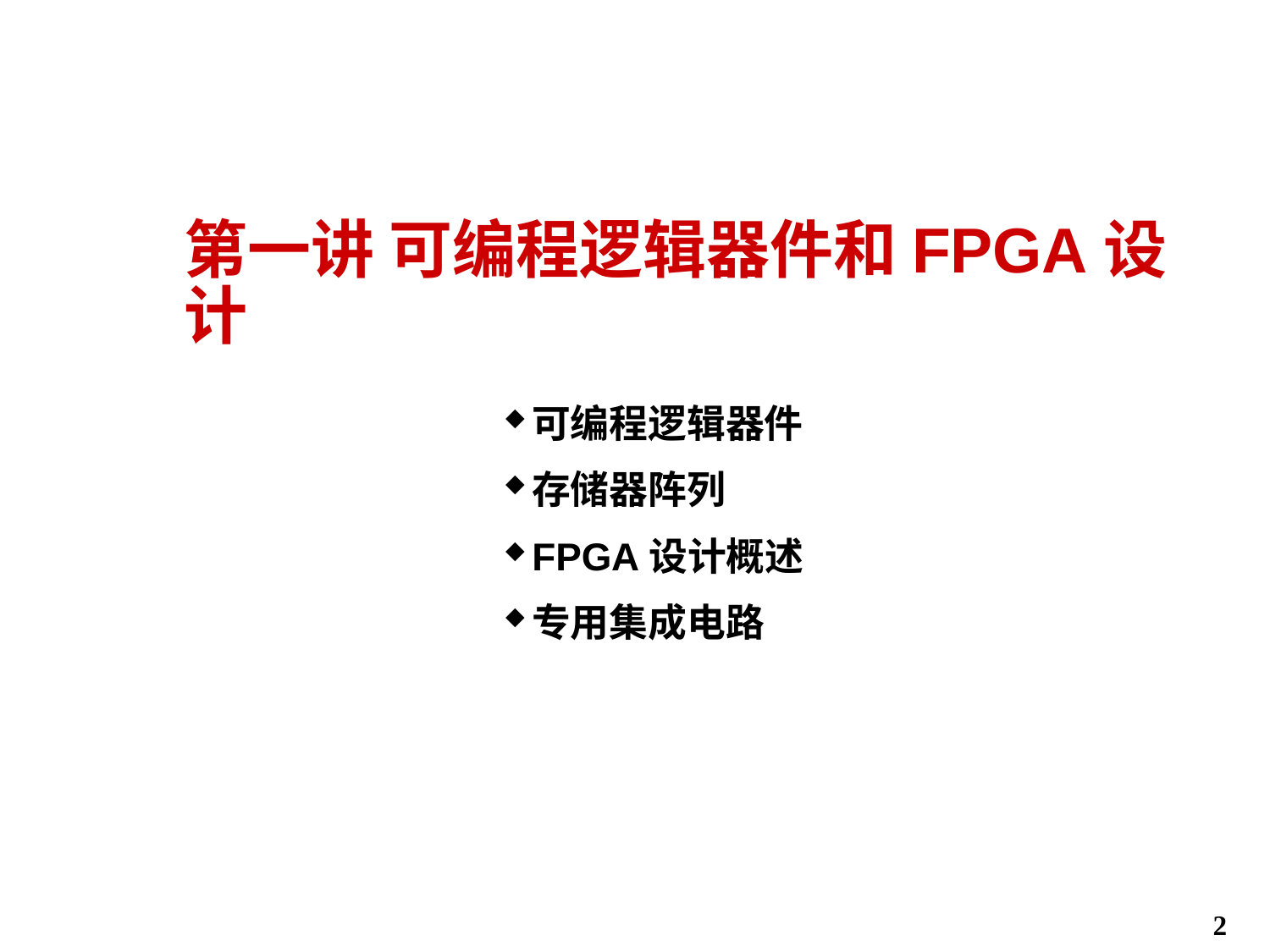

# 第一讲 可编程逻辑器件和FPGA设计
可编程逻辑器件
存储器阵列
FPGA设计概述
专用集成电路
2